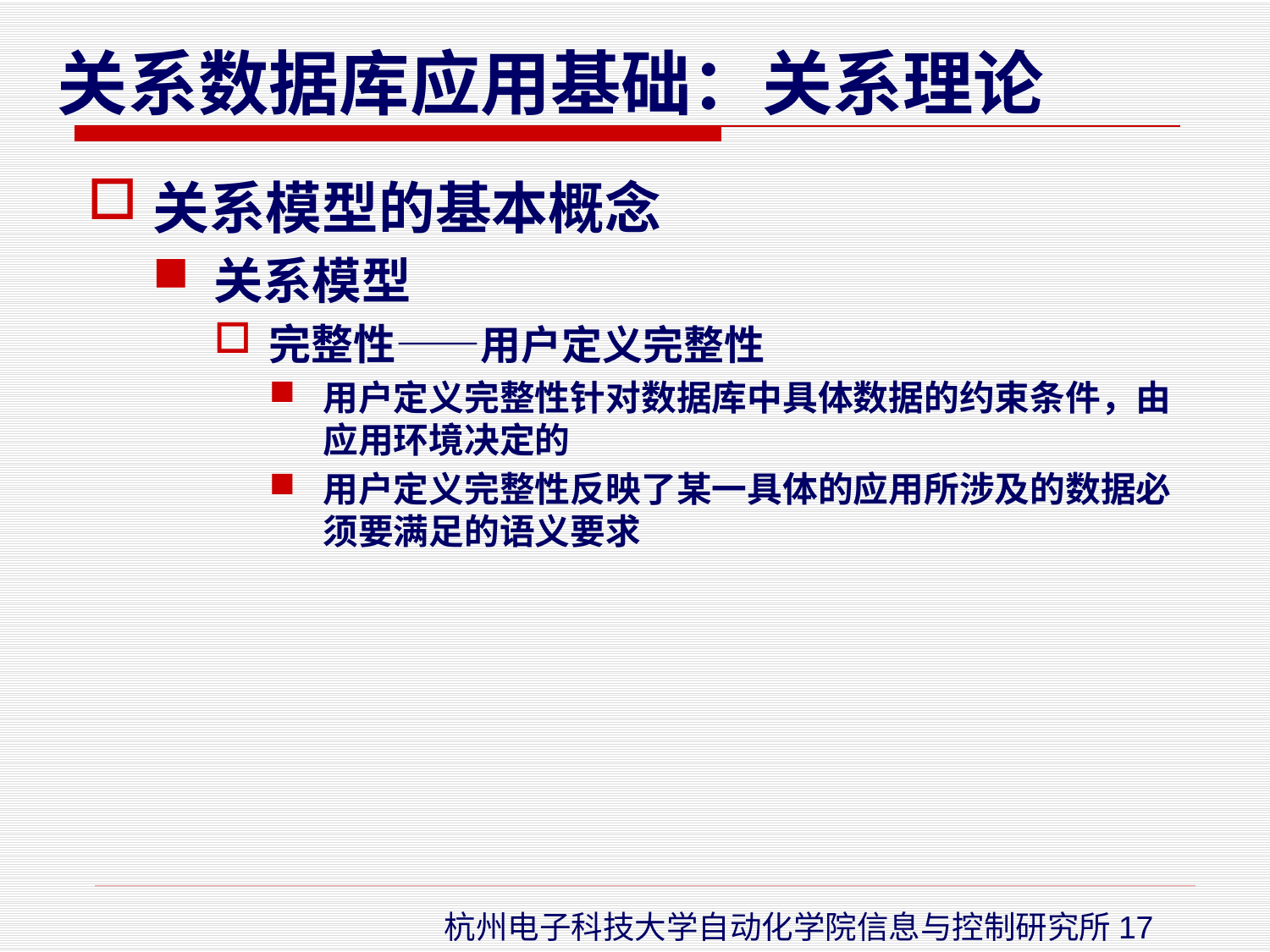

关系模型的基本概念
关系模型
完整性——用户定义完整性
用户定义完整性针对数据库中具体数据的约束条件，由应用环境决定的
用户定义完整性反映了某一具体的应用所涉及的数据必须要满足的语义要求